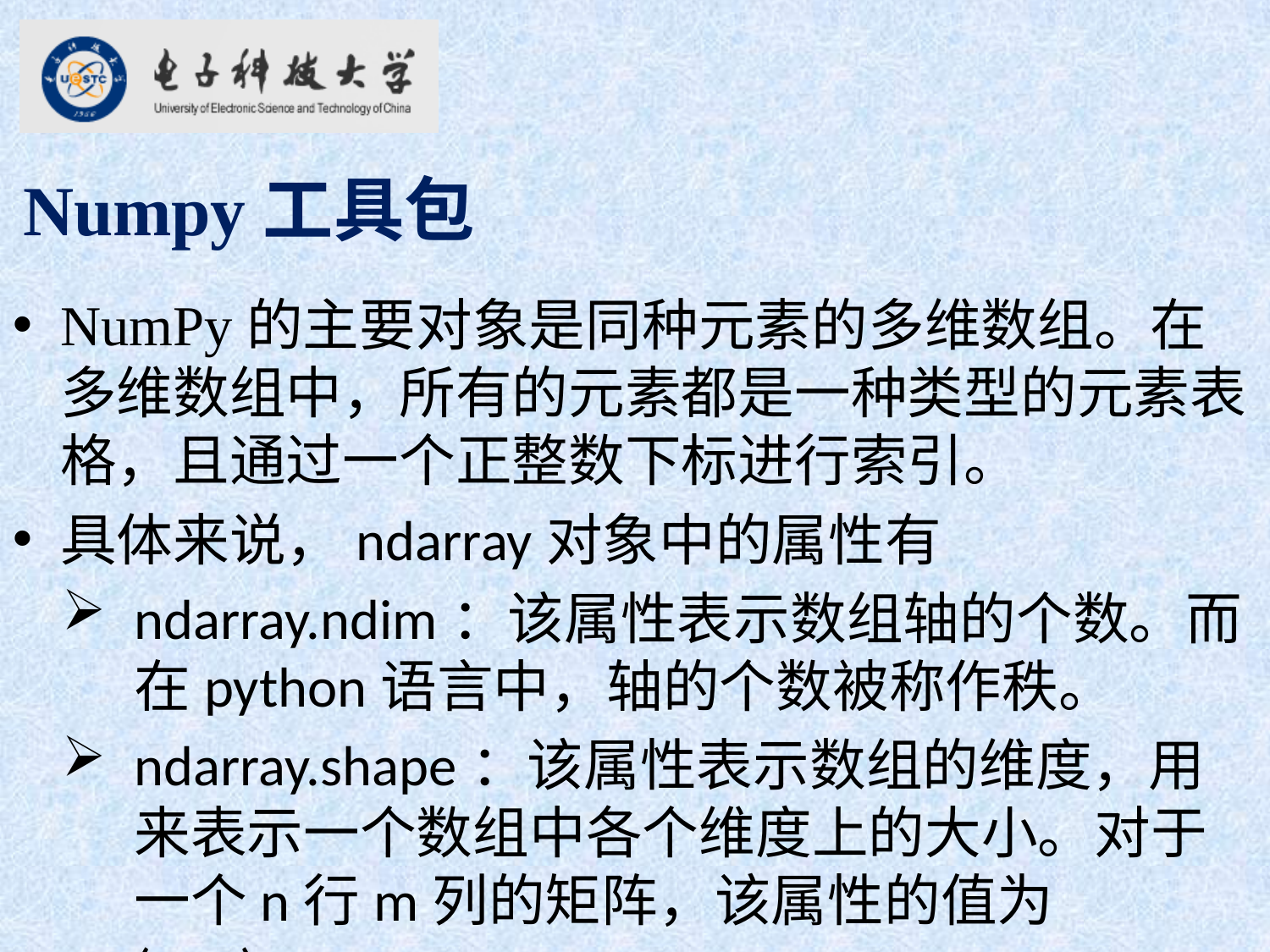

Numpy工具包

NumPy的主要对象是同种元素的多维数组。在多维数组中，所有的元素都是一种类型的元素表格，且通过一个正整数下标进行索引。
具体来说，ndarray对象中的属性有
ndarray.ndim：该属性表示数组轴的个数。而在python语言中，轴的个数被称作秩。
ndarray.shape：该属性表示数组的维度，用来表示一个数组中各个维度上的大小。对于一个n行m列的矩阵，该属性的值为(n,m)。